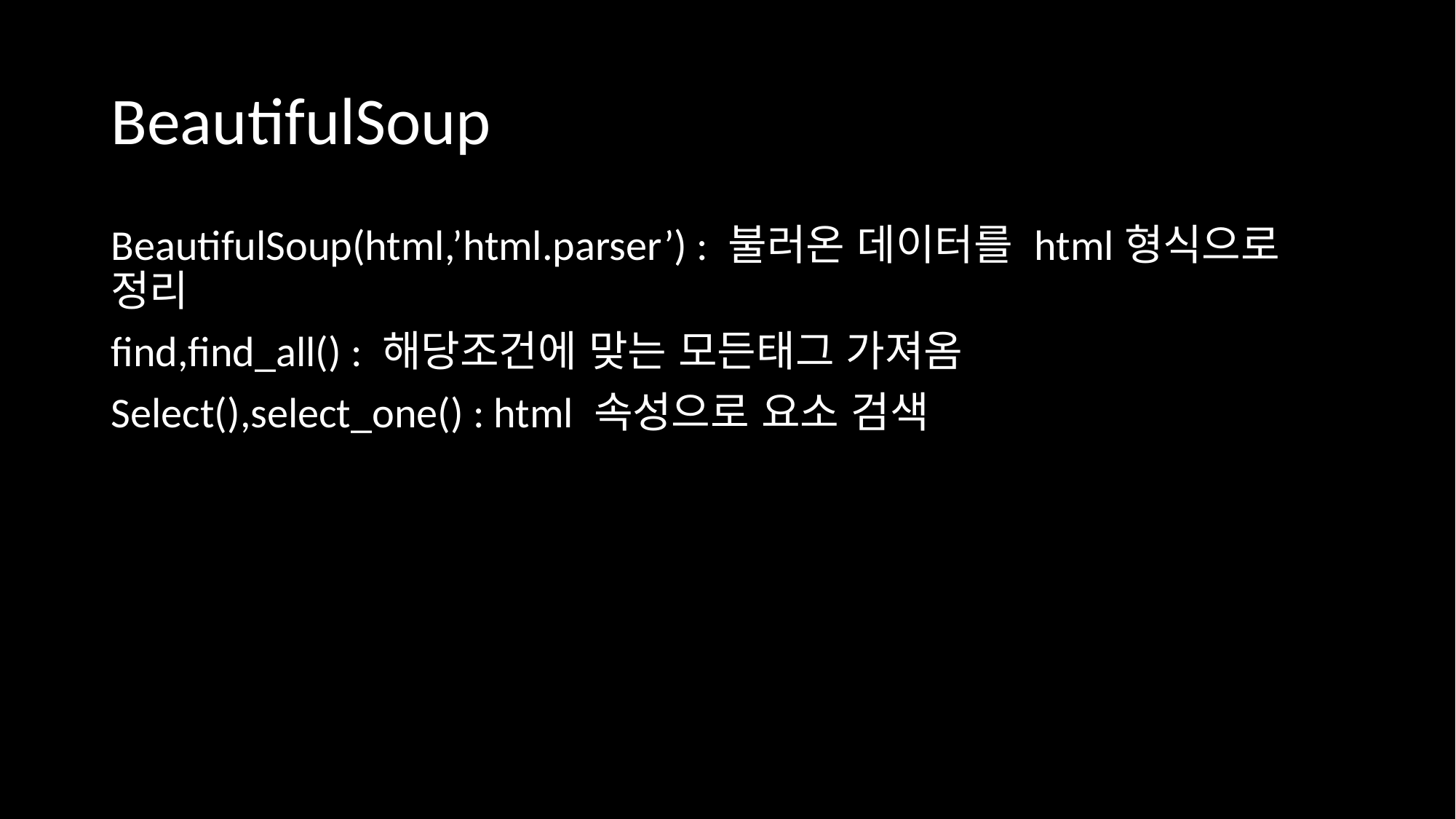

# BeautifulSoup
BeautifulSoup(html,’html.parser’) : 불러온 데이터를 html형식으로 정리
find,find_all() : 해당조건에 맞는 모든태그 가져옴
Select(),select_one() : html 속성으로 요소 검색